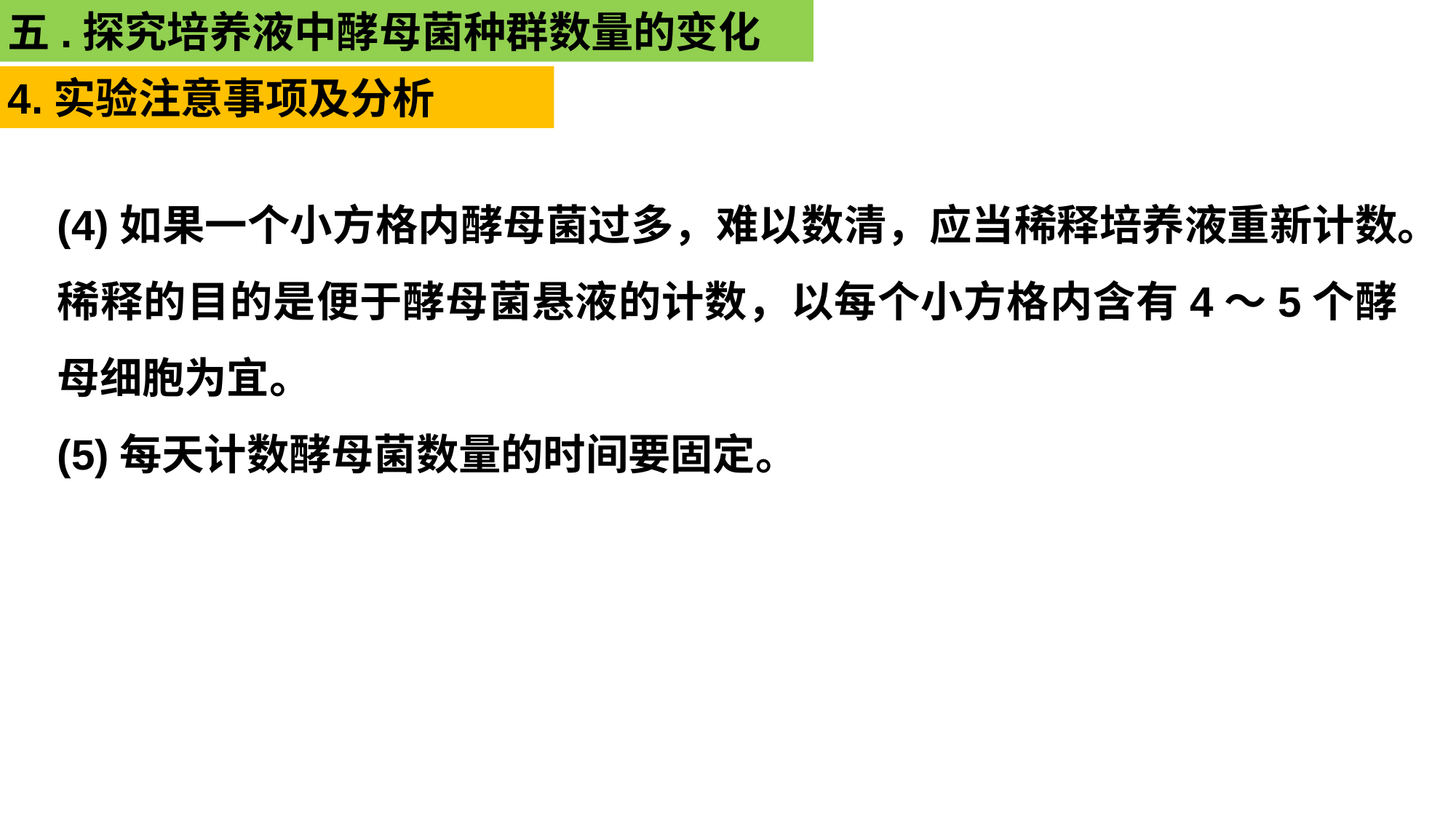

五.探究培养液中酵母菌种群数量的变化
4.实验注意事项及分析
(4)如果一个小方格内酵母菌过多，难以数清，应当稀释培养液重新计数。稀释的目的是便于酵母菌悬液的计数，以每个小方格内含有4～5个酵母细胞为宜。
(5)每天计数酵母菌数量的时间要固定。